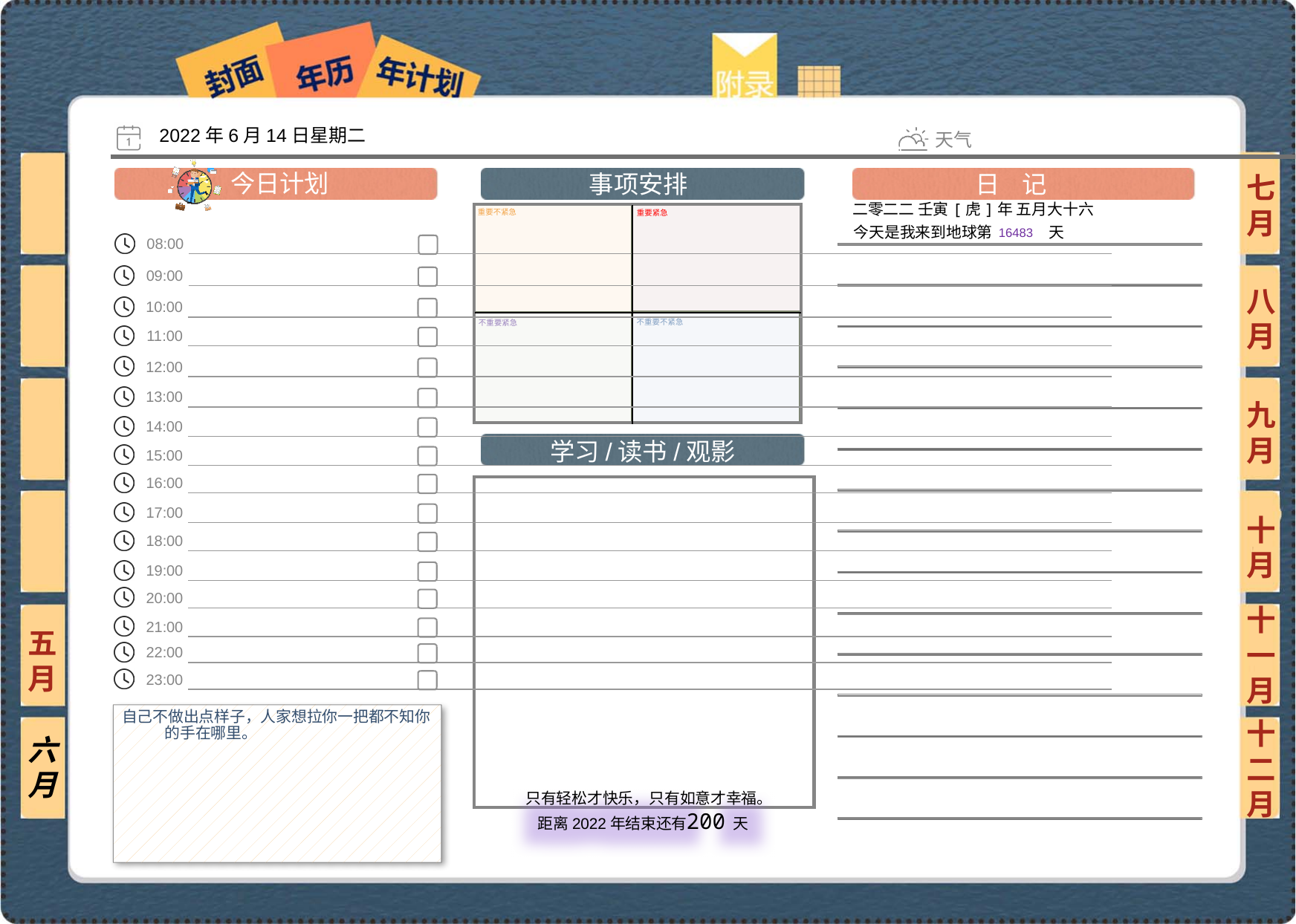

2022年6月14日星期二
七月
二零二二 壬寅[虎]年 五月大十六
16483
八月
九月
十月
十一月
五月
自己不做出点样子，人家想拉你一把都不知你的手在哪里。

六月
十二月
200
 只有轻松才快乐，只有如意才幸福。